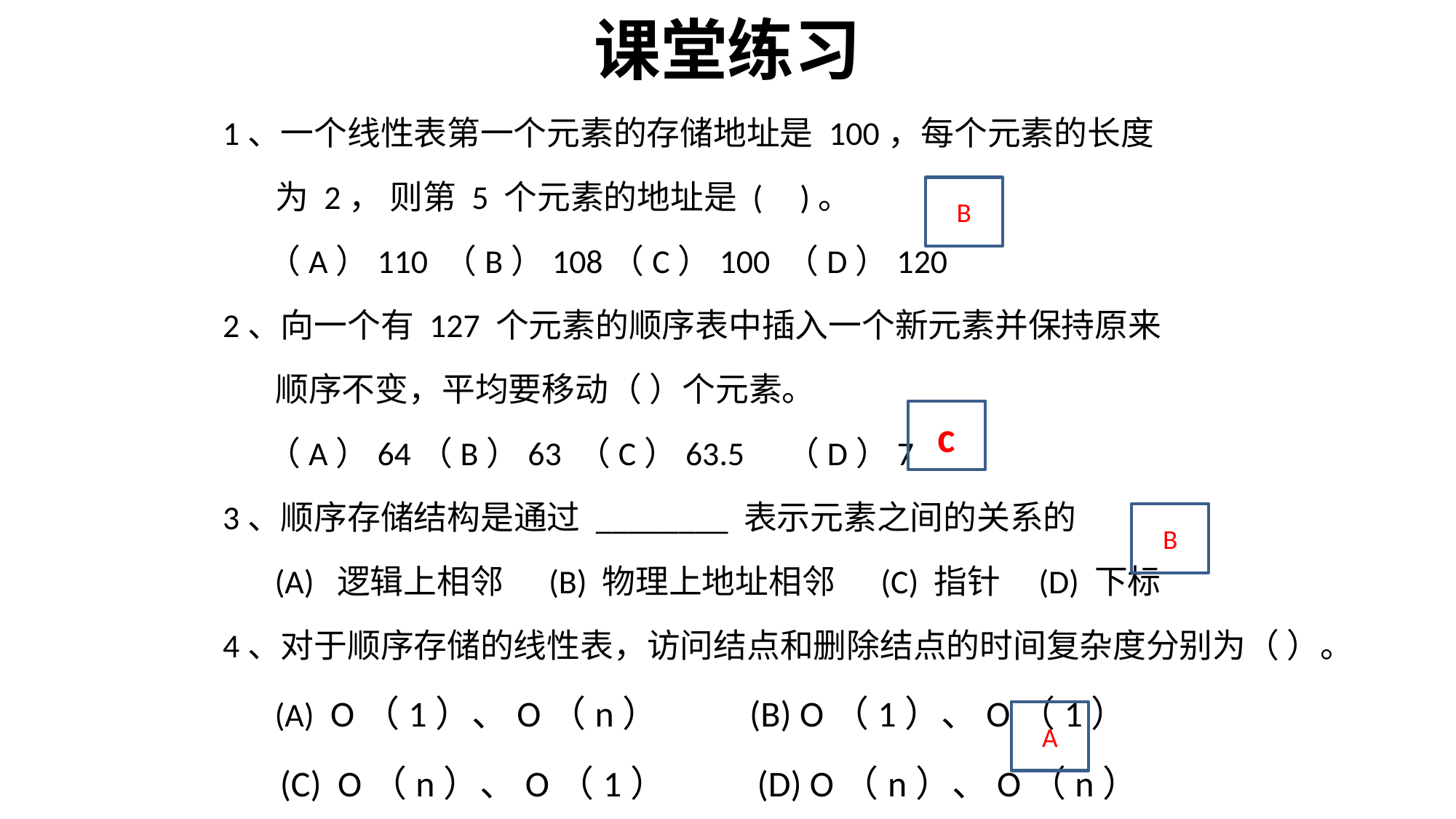

# 课堂练习
1、一个线性表第一个元素的存储地址是 100，每个元素的长度
      为 2， 则第 5 个元素的地址是 (     )。
      （A）110 （B）108（C）100 （D）120
2、向一个有 127 个元素的顺序表中插入一个新元素并保持原来
      顺序不变，平均要移动（ ）个元素。
      （A）64（B）63 （C）63.5　（D）7
3、顺序存储结构是通过 ________ 表示元素之间的关系的
       (A)  逻辑上相邻     (B) 物理上地址相邻     (C) 指针    (D) 下标
4、对于顺序存储的线性表，访问结点和删除结点的时间复杂度分别为（ ）。
       (A)  O（1）、O（n）          (B) O（1）、O（1）
       (C)  O（n）、O（1）          (D) O（n）、O（n）
B
c
B
A